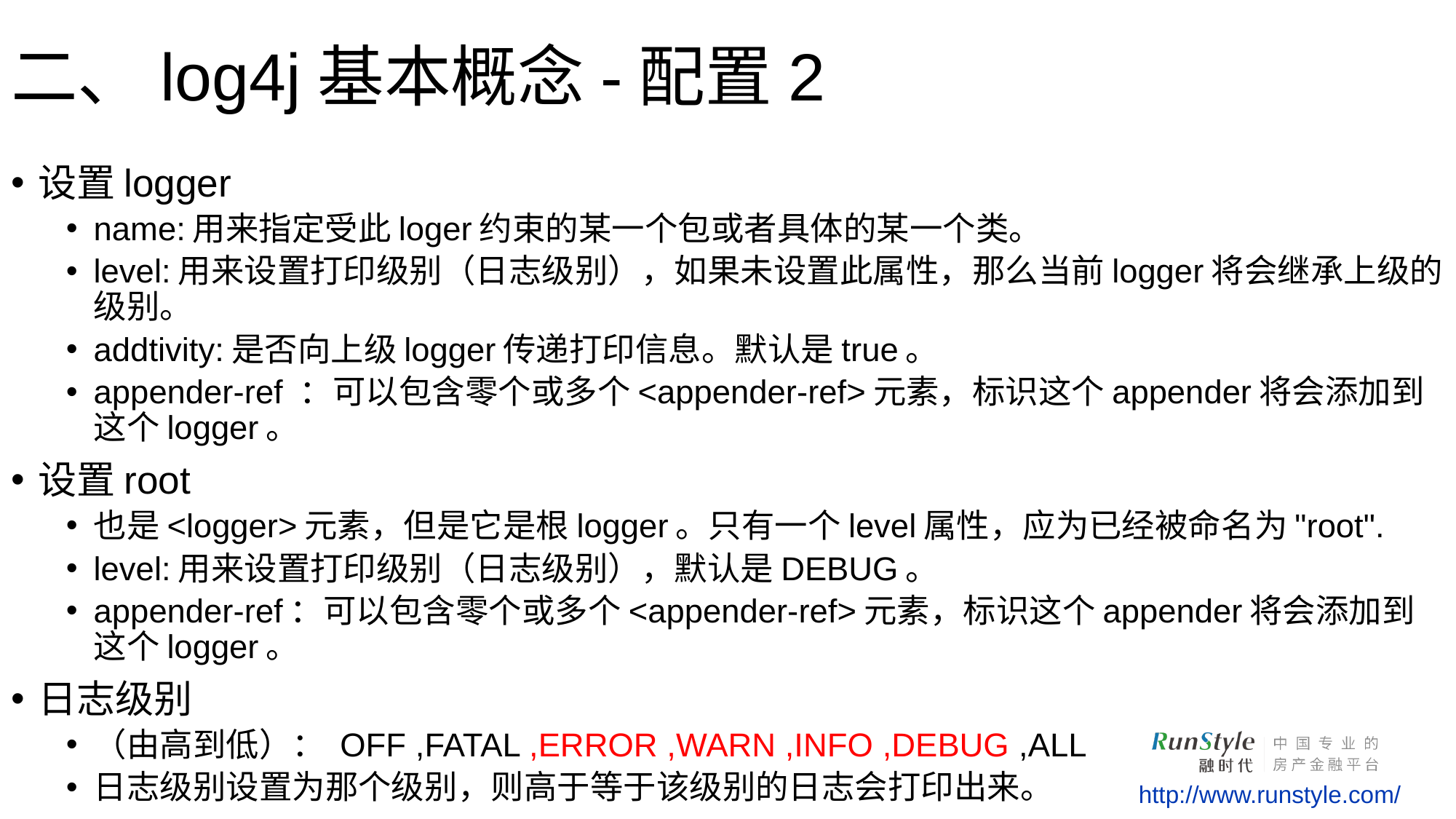

# 二、log4j基本概念-配置2
设置logger
name:用来指定受此loger约束的某一个包或者具体的某一个类。
level:用来设置打印级别（日志级别），如果未设置此属性，那么当前logger将会继承上级的级别。
addtivity:是否向上级logger传递打印信息。默认是true。
appender-ref ：可以包含零个或多个<appender-ref>元素，标识这个appender将会添加到这个logger。
设置root
也是<logger>元素，但是它是根logger。只有一个level属性，应为已经被命名为"root".
level:用来设置打印级别（日志级别），默认是DEBUG。
appender-ref：可以包含零个或多个<appender-ref>元素，标识这个appender将会添加到这个logger。
日志级别
（由高到低）： OFF ,FATAL ,ERROR ,WARN ,INFO ,DEBUG ,ALL
日志级别设置为那个级别，则高于等于该级别的日志会打印出来。